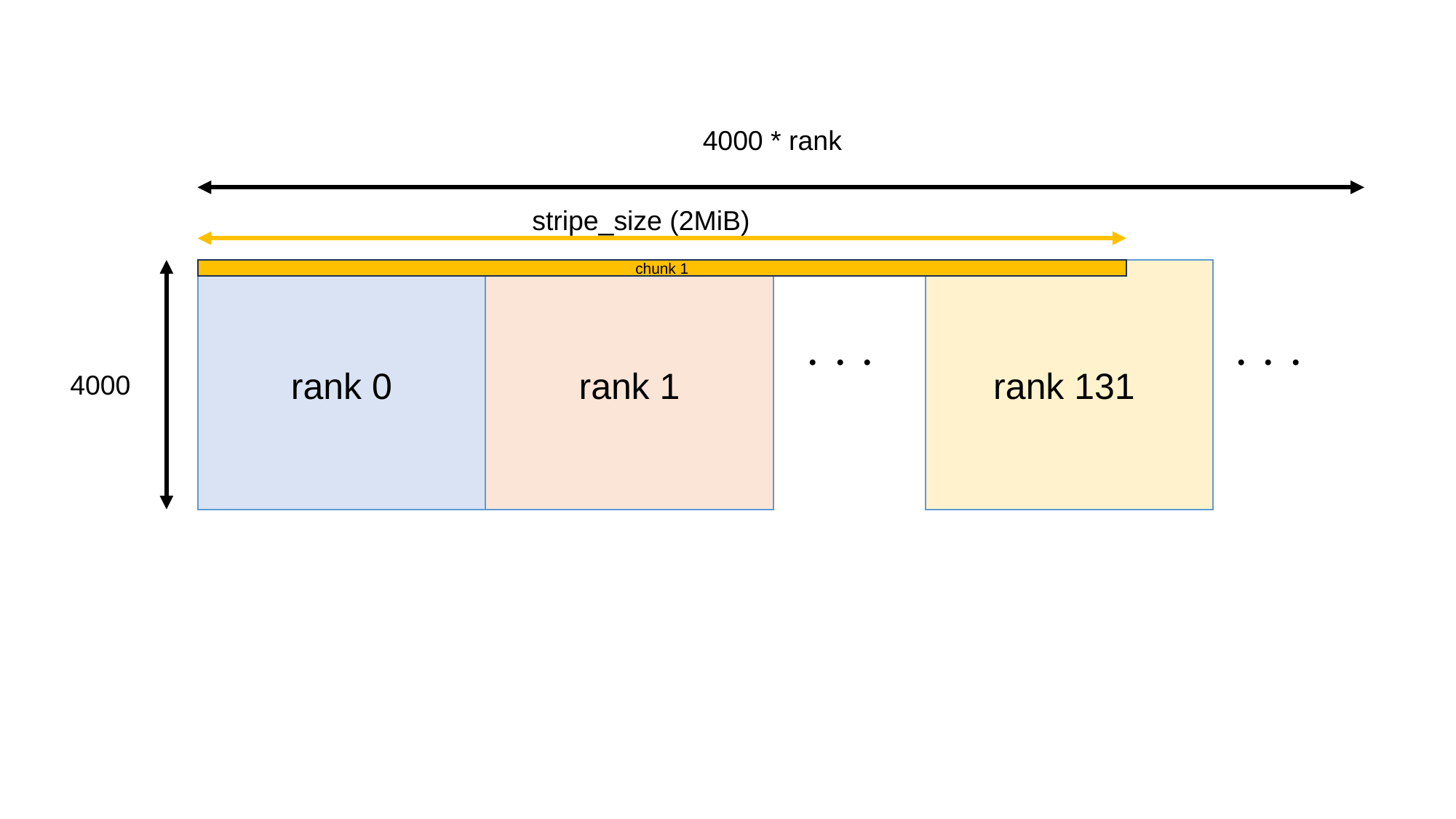

4000 * rank
stripe_size (2MiB)
rank 0
rank 1
rank 131
chunk 1
・・・
・・・
4000